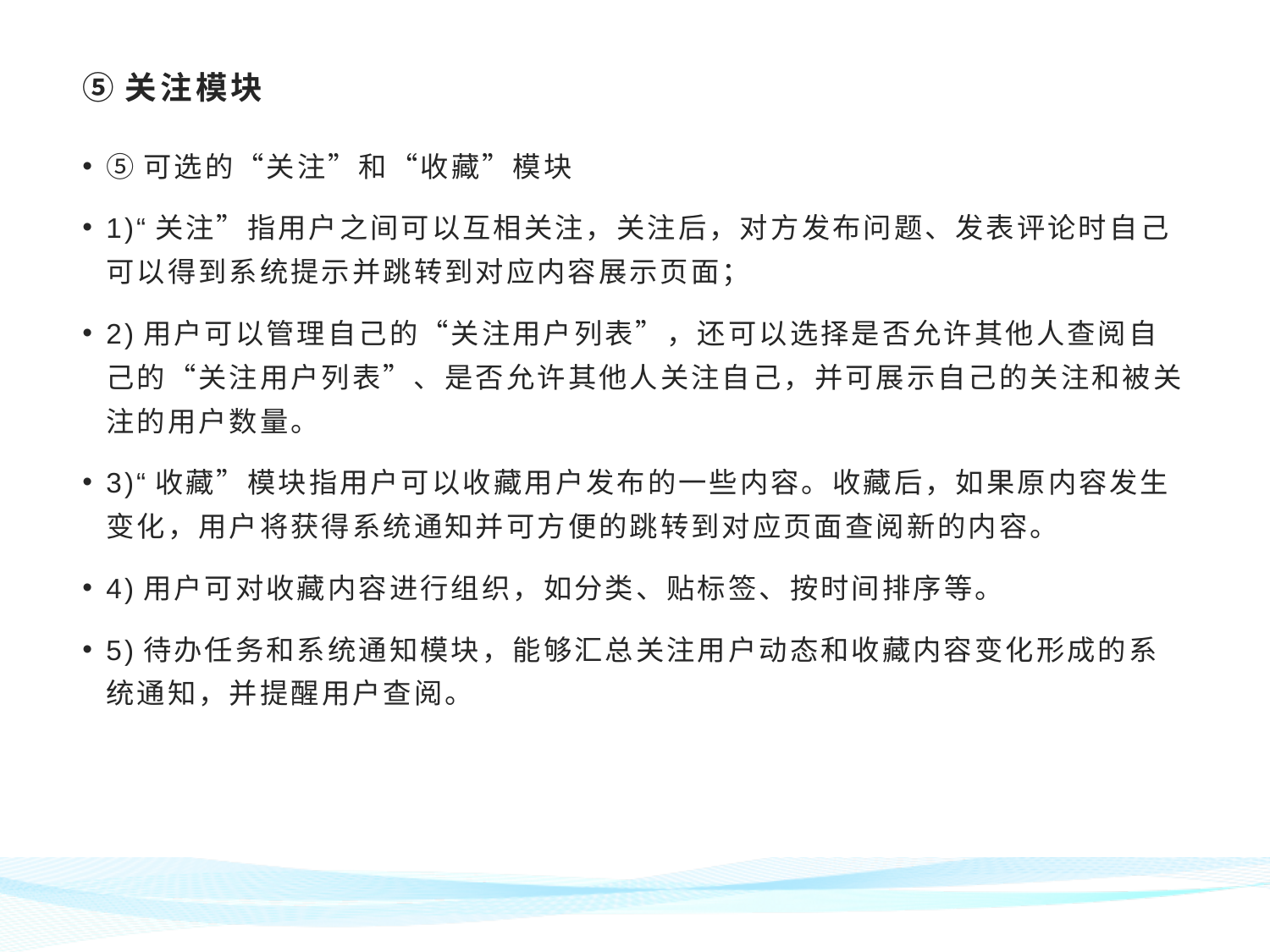

# ⑤关注模块
⑤可选的“关注”和“收藏”模块
1)“关注”指用户之间可以互相关注，关注后，对方发布问题、发表评论时自己可以得到系统提示并跳转到对应内容展示页面；
2)用户可以管理自己的“关注用户列表”，还可以选择是否允许其他人查阅自己的“关注用户列表”、是否允许其他人关注自己，并可展示自己的关注和被关注的用户数量。
3)“收藏”模块指用户可以收藏用户发布的一些内容。收藏后，如果原内容发生变化，用户将获得系统通知并可方便的跳转到对应页面查阅新的内容。
4)用户可对收藏内容进行组织，如分类、贴标签、按时间排序等。
5)待办任务和系统通知模块，能够汇总关注用户动态和收藏内容变化形成的系统通知，并提醒用户查阅。